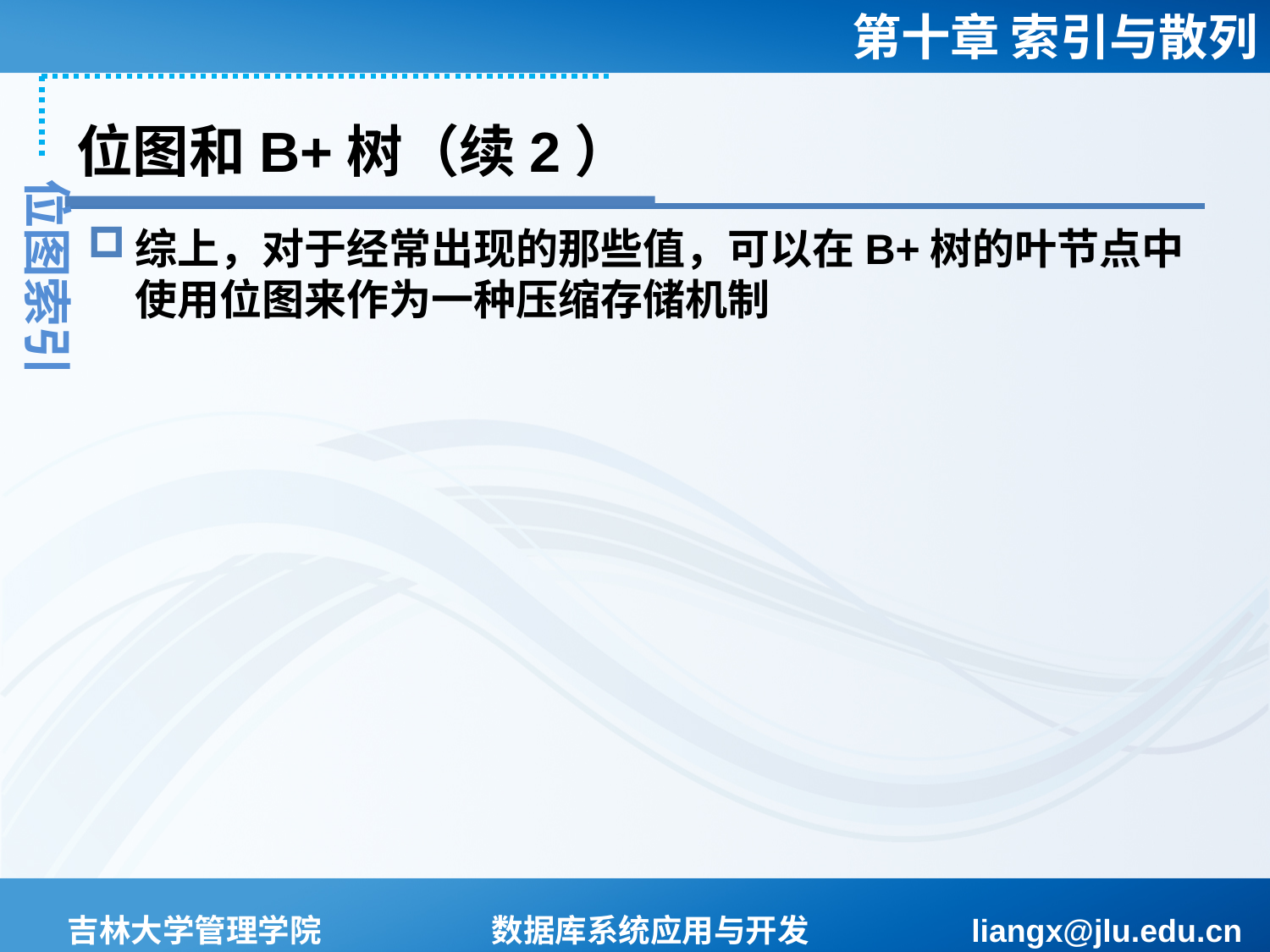

# 位图和B+树（续2）
位图索引

综上，对于经常出现的那些值，可以在B+树的叶节点中使用位图来作为一种压缩存储机制